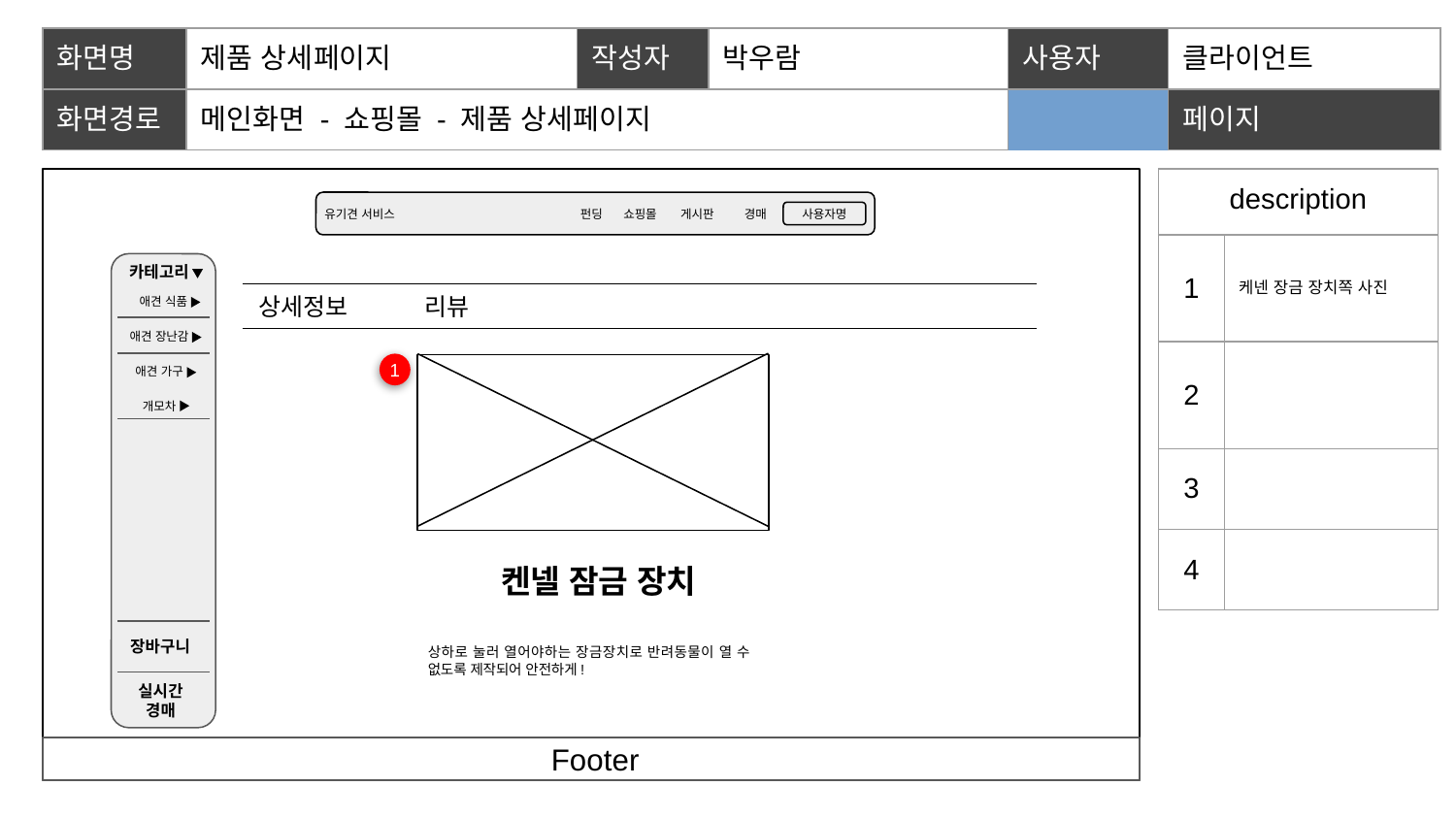

| 화면명 | 제품 상세페이지 | 작성자 | 박우람 |  | 사용자 | 클라이언트 |
| --- | --- | --- | --- | --- | --- | --- |
| 화면경로 | 메인화면 - 쇼핑몰 - 제품 상세페이지 |  |  |  | 페이지 | 9 |

| description |  |
| --- | --- |
| 1 | 케넨 장금 장치쪽 사진 |
| 2 |  |
| 3 |  |
| 4 |  |

유기견 서비스
펀딩
쇼핑몰
게시판
경매
사용자명

카테고리

애견 식품
상세정보
리뷰

애견 장난감

1

애견 가구

개모차

켄넬 잠금 장치
상하로 눌러 열어야하는 장금장치로 반려동물이 열 수 없도록 제작되어 안전하게!
장바구니
실시간 경매
 Footer